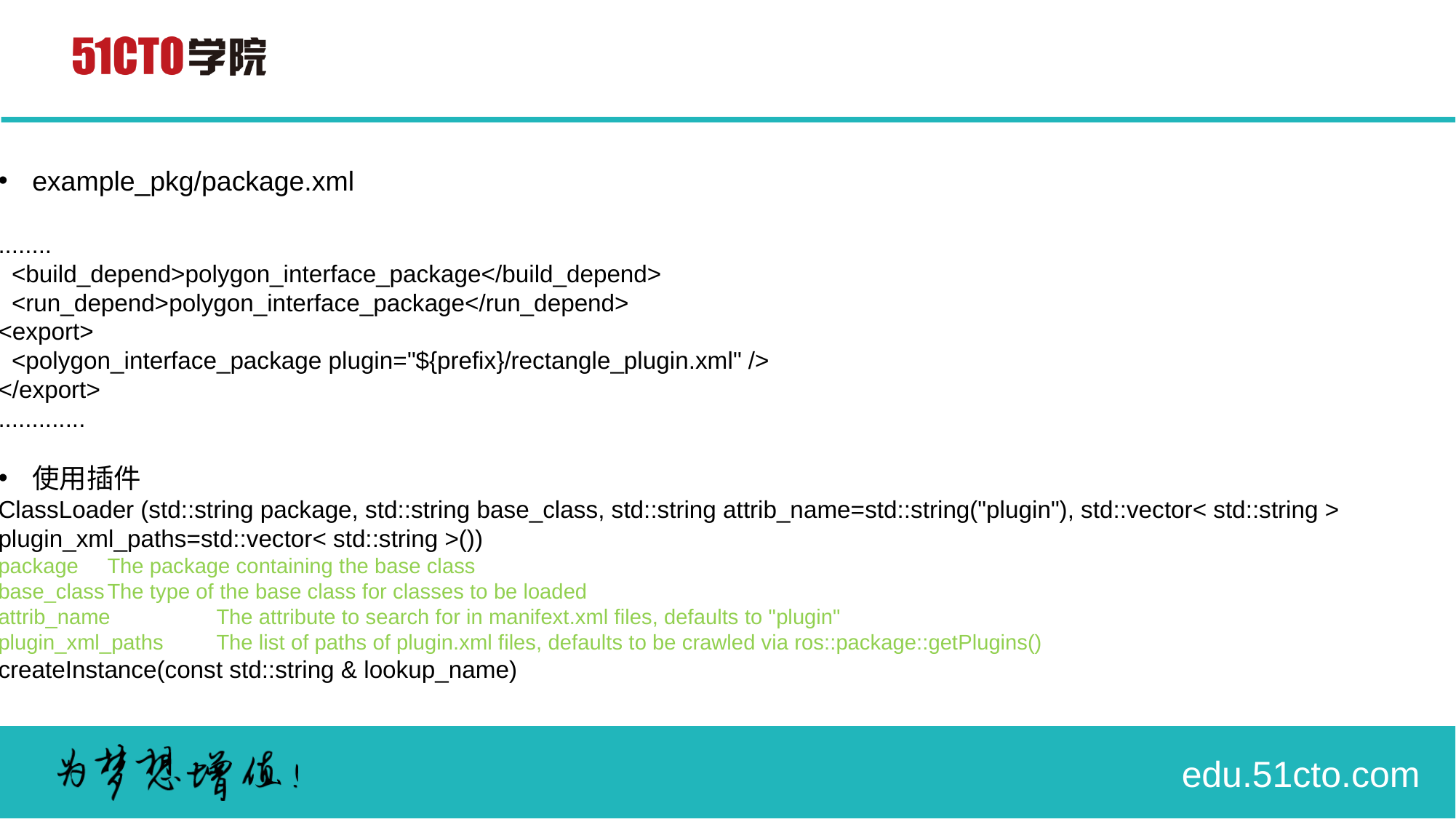

# example_pkg/package.xml

........
  <build_depend>polygon_interface_package</build_depend>
  <run_depend>polygon_interface_package</run_depend>
<export>
  <polygon_interface_package plugin="${prefix}/rectangle_plugin.xml" />
</export>
.............

使用插件
ClassLoader (std::string package, std::string base_class, std::string attrib_name=std::string("plugin"), std::vector< std::string > plugin_xml_paths=std::vector< std::string >())
package	The package containing the base class
base_class	The type of the base class for classes to be loaded
attrib_name	The attribute to search for in manifext.xml files, defaults to "plugin"
plugin_xml_paths	The list of paths of plugin.xml files, defaults to be crawled via ros::package::getPlugins()
createInstance(const std::string & lookup_name)